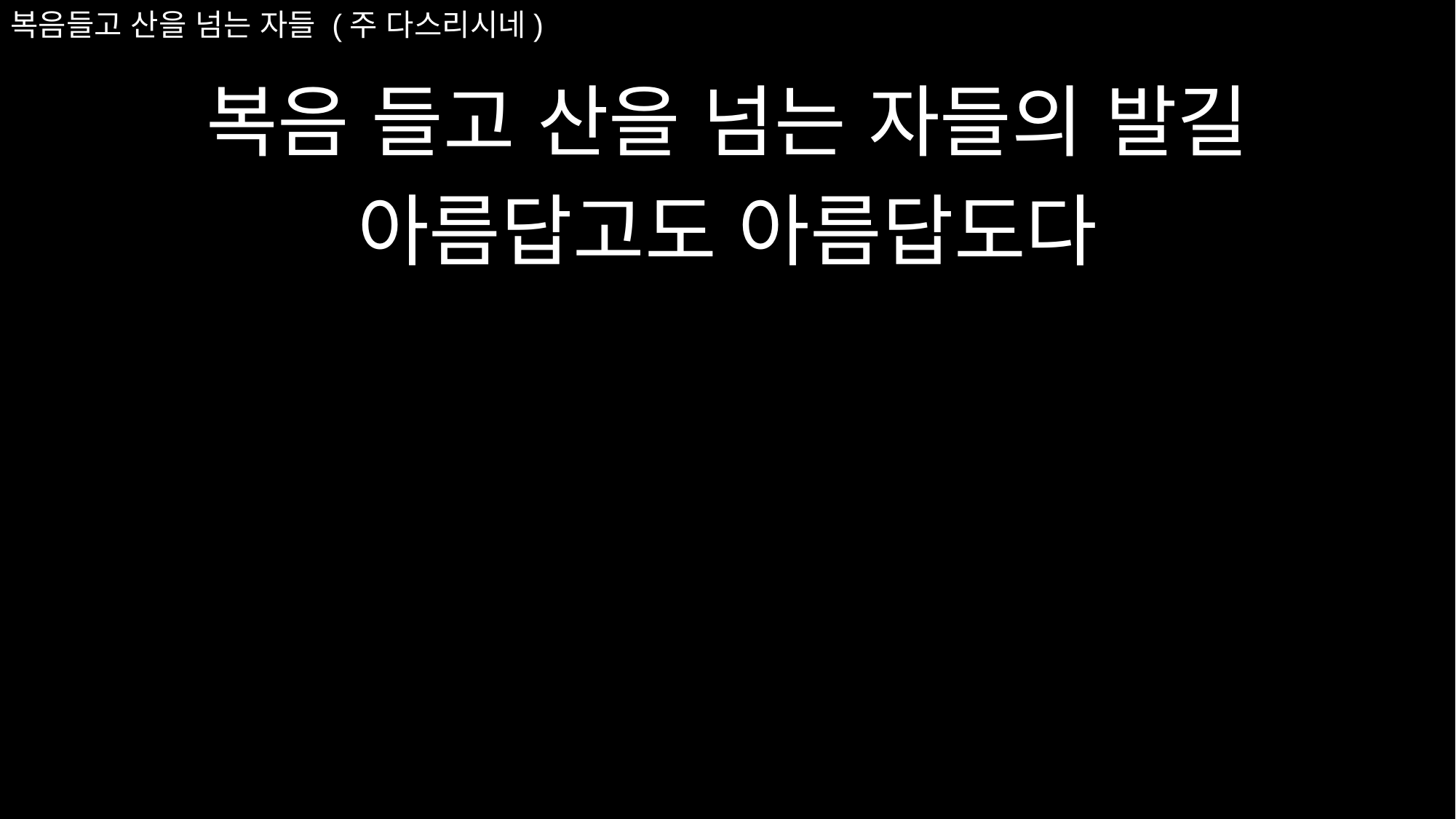

복음 들고 산을 넘는 자들의 발길
아름답고도 아름답도다

# 복음들고 산을 넘는 자들 (주 다스리시네)